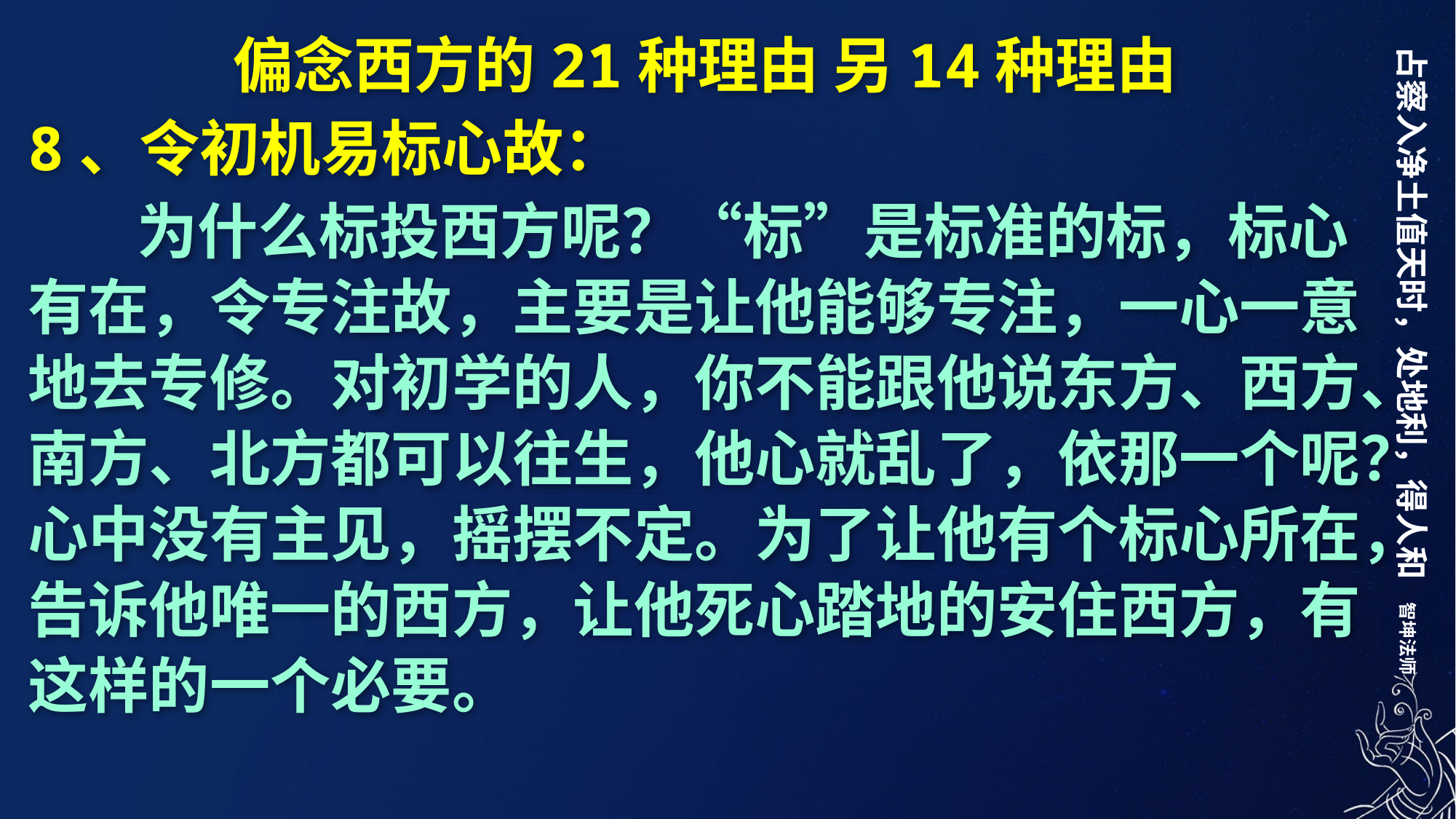

偏念西方的21种理由 另14种理由
8、令初机易标心故：
	为什么标投西方呢？“标”是标准的标，标心有在，令专注故，主要是让他能够专注，一心一意地去专修。对初学的人，你不能跟他说东方、西方、南方、北方都可以往生，他心就乱了，依那一个呢？心中没有主见，摇摆不定。为了让他有个标心所在，告诉他唯一的西方，让他死心踏地的安住西方，有这样的一个必要。